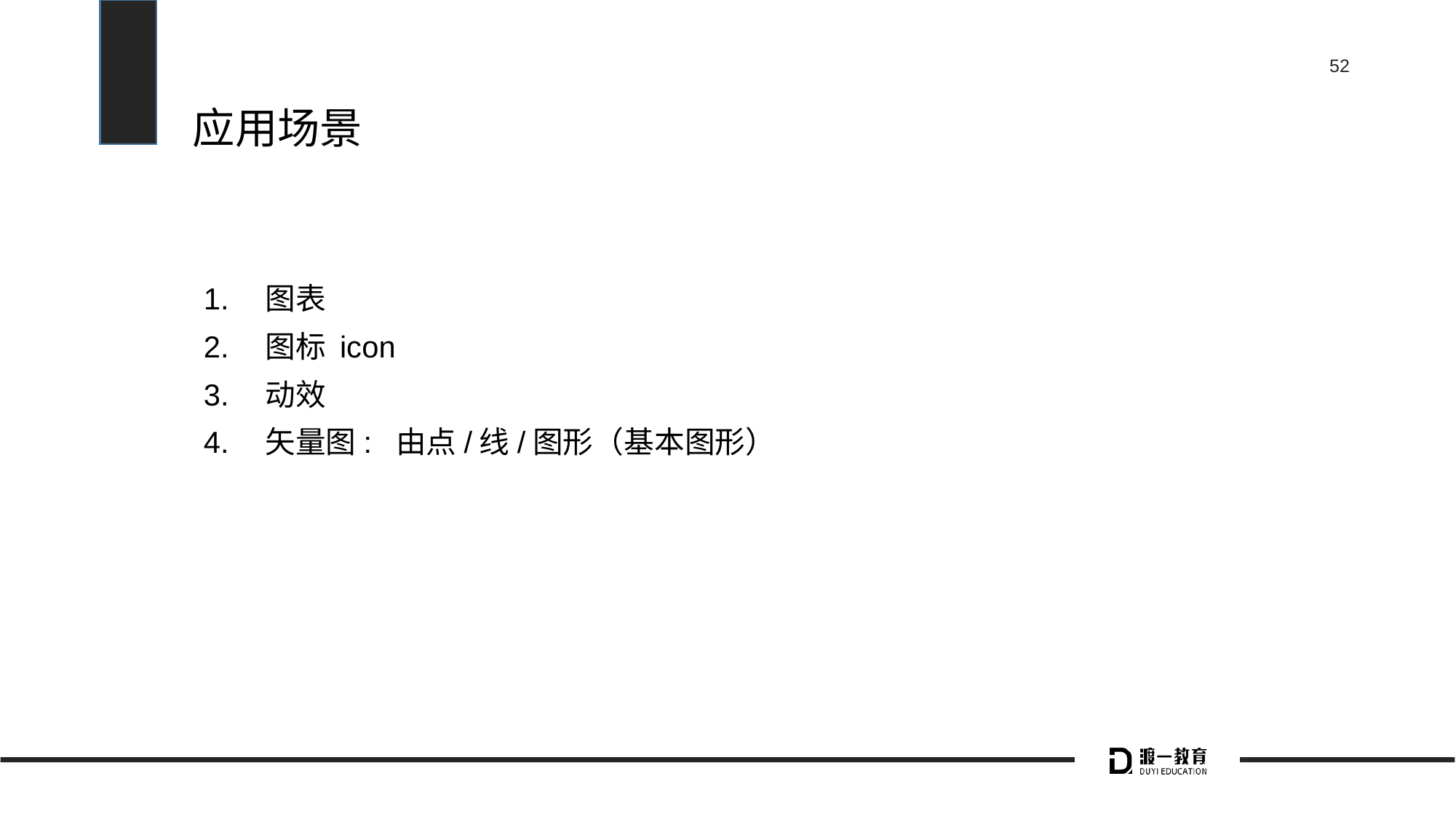

# 应用场景

图表
图标 icon
动效
矢量图:  由点/线/图形（基本图形）